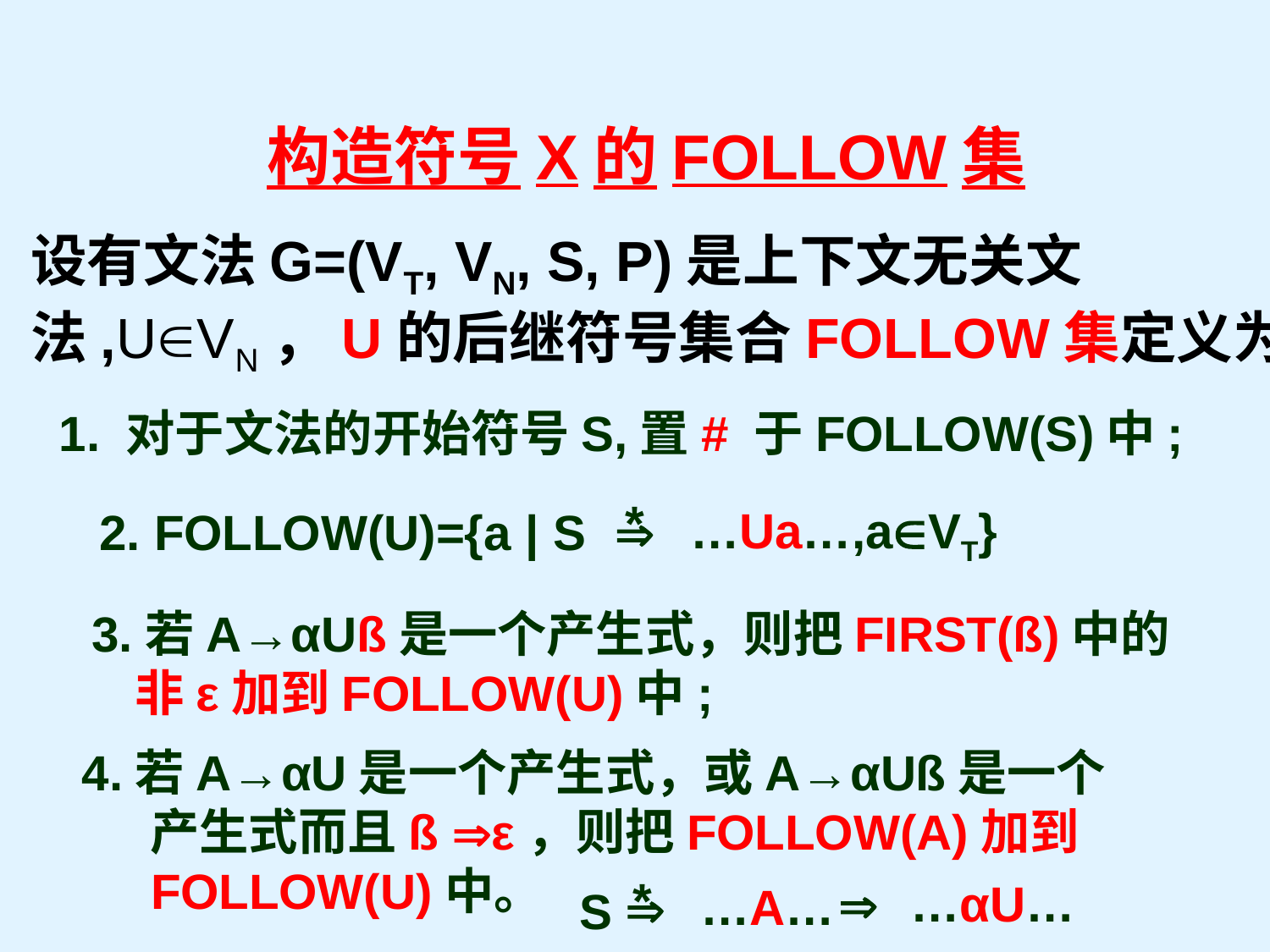

构造符号X的FOLLOW集
设有文法G=(VT, VN, S, P)是上下文无关文
法,U∈VN，U的后继符号集合FOLLOW集定义为：
1. 对于文法的开始符号S,置# 于FOLLOW(S)中;
*
⇒
…Ua…,a∈VT}
2. FOLLOW(U)={a | S
 3.若A→αUß是一个产生式，则把FIRST(ß)中的
    非ε加到FOLLOW(U)中;
4.若A→αU是一个产生式，或A→αUß是一个
     产生式而且ß ⇒ε，则把FOLLOW(A)加到
     FOLLOW(U)中。
*
⇒
…A…
S
⇒
…αU…